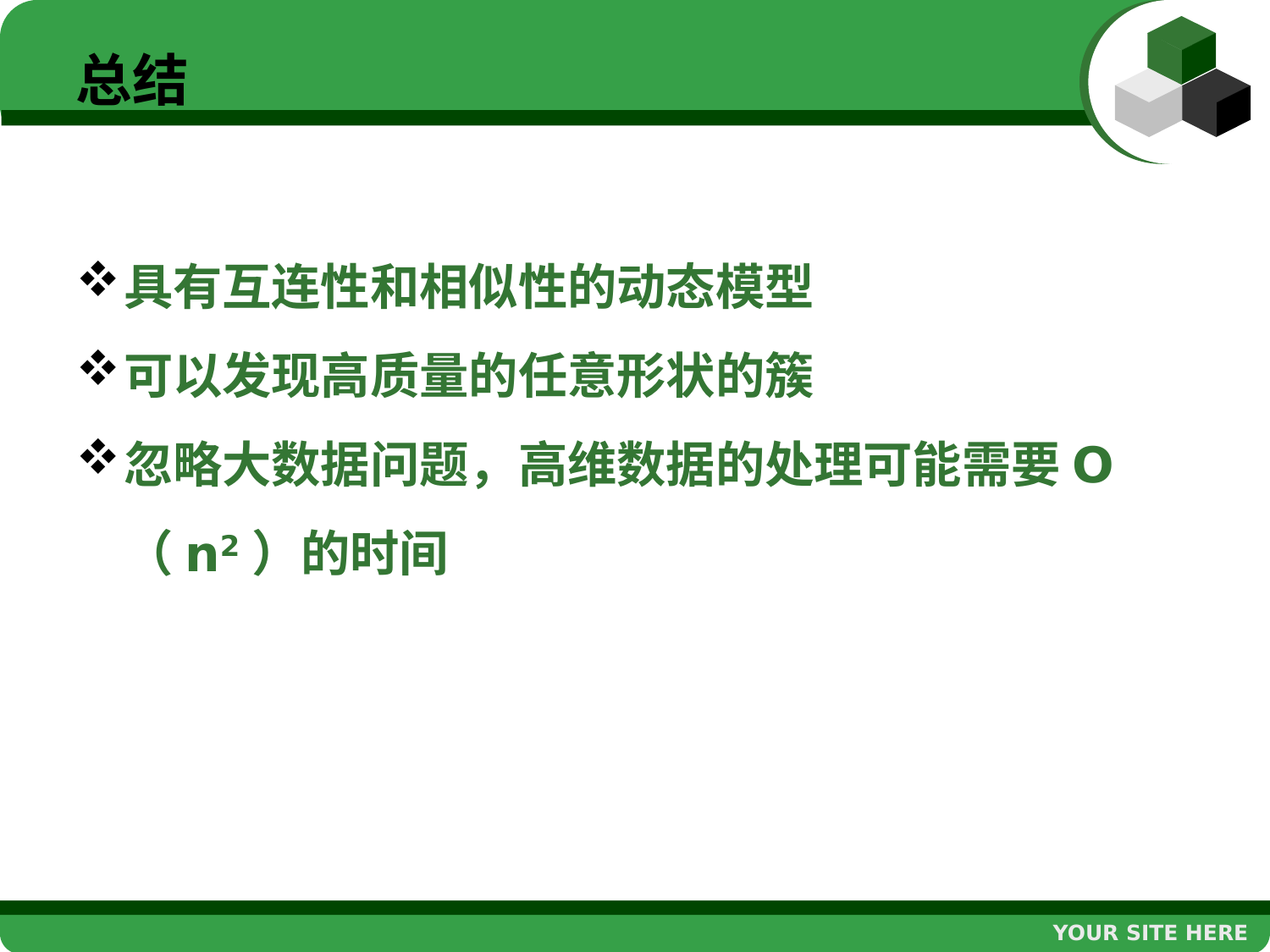

# 总结
具有互连性和相似性的动态模型
可以发现高质量的任意形状的簇
忽略大数据问题，高维数据的处理可能需要O（n2）的时间
YOUR SITE HERE